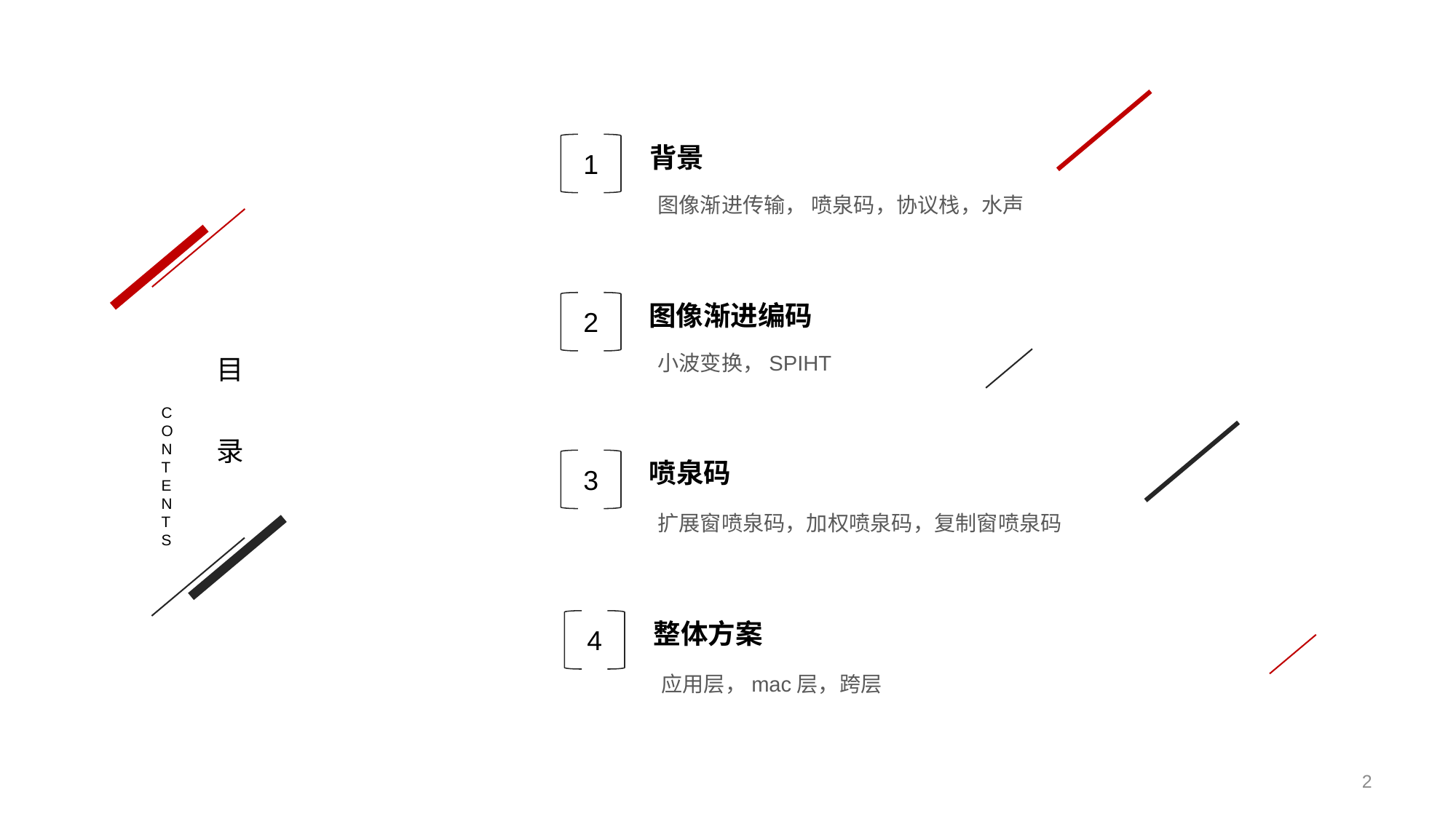

背景
1
图像渐进传输， 喷泉码，协议栈，水声

图像渐进编码
2
小波变换，SPIHT
目
录
CONTENTS

喷泉码
3
扩展窗喷泉码，加权喷泉码，复制窗喷泉码

整体方案
4
应用层，mac层，跨层
2